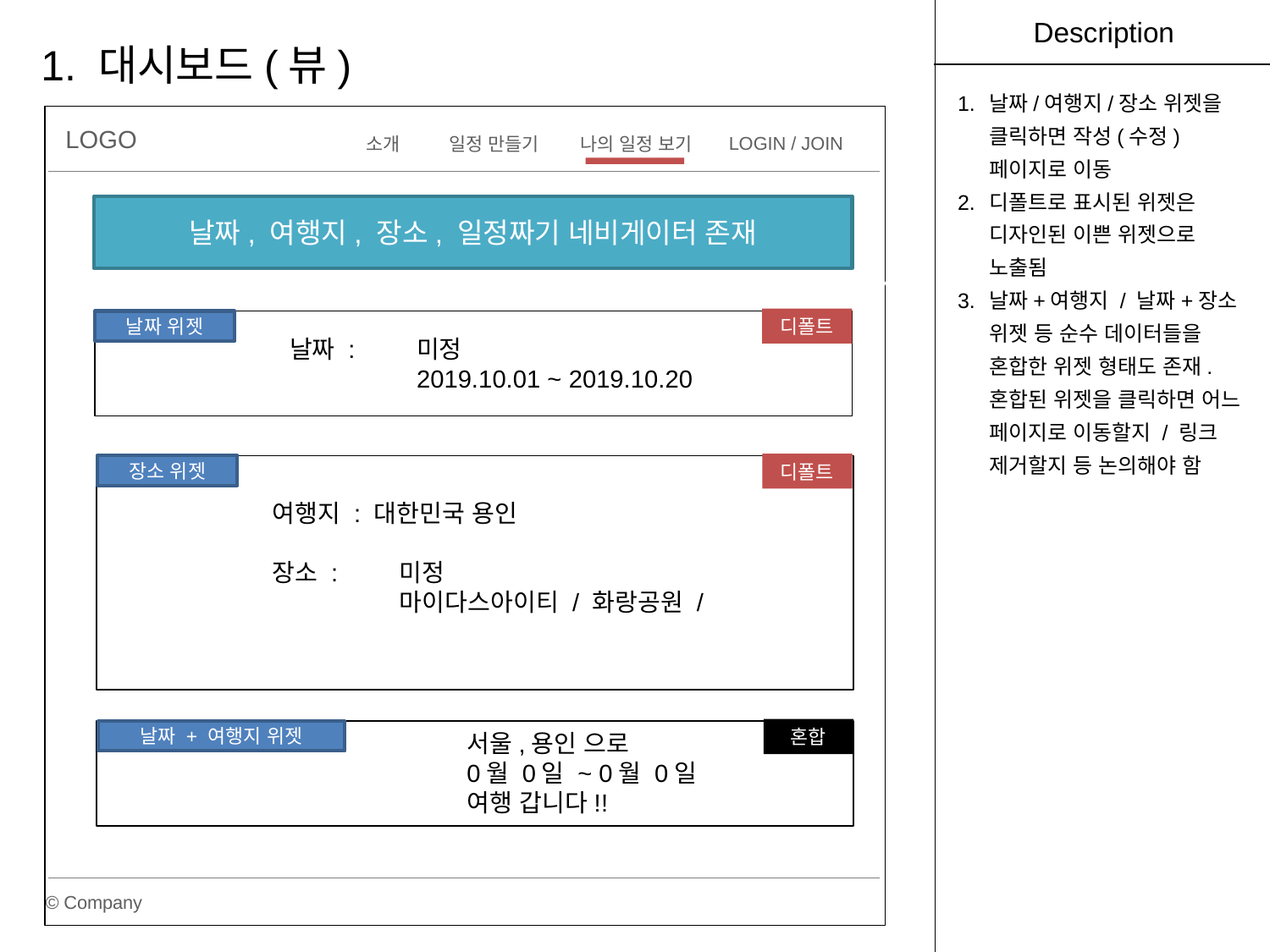

Description
1. 대시보드(뷰)
날짜/여행지/장소 위젯을 클릭하면 작성(수정)페이지로 이동
디폴트로 표시된 위젯은 디자인된 이쁜 위젯으로 노출됨
날짜+여행지 / 날짜+장소 위젯 등 순수 데이터들을 혼합한 위젯 형태도 존재.
혼합된 위젯을 클릭하면 어느 페이지로 이동할지 / 링크 제거할지 등 논의해야 함

LOGO
© Company
LOGIN / JOIN
일정 만들기
소개
나의 일정 보기

날짜, 여행지, 장소, 일정짜기 네비게이터 존재

Day
Work week
Week
Month
Today

디폴트

날짜 : 	미정
	2019.10.01 ~ 2019.10.20
날짜 위젯
디폴트

여행지 : 대한민국 용인

장소 : 	미정
	마이다스아이티 / 화랑공원 /
장소 위젯
혼합

서울,용인 으로
0월 0일 ~ 0월 0일
여행 갑니다!!
날짜 + 여행지 위젯